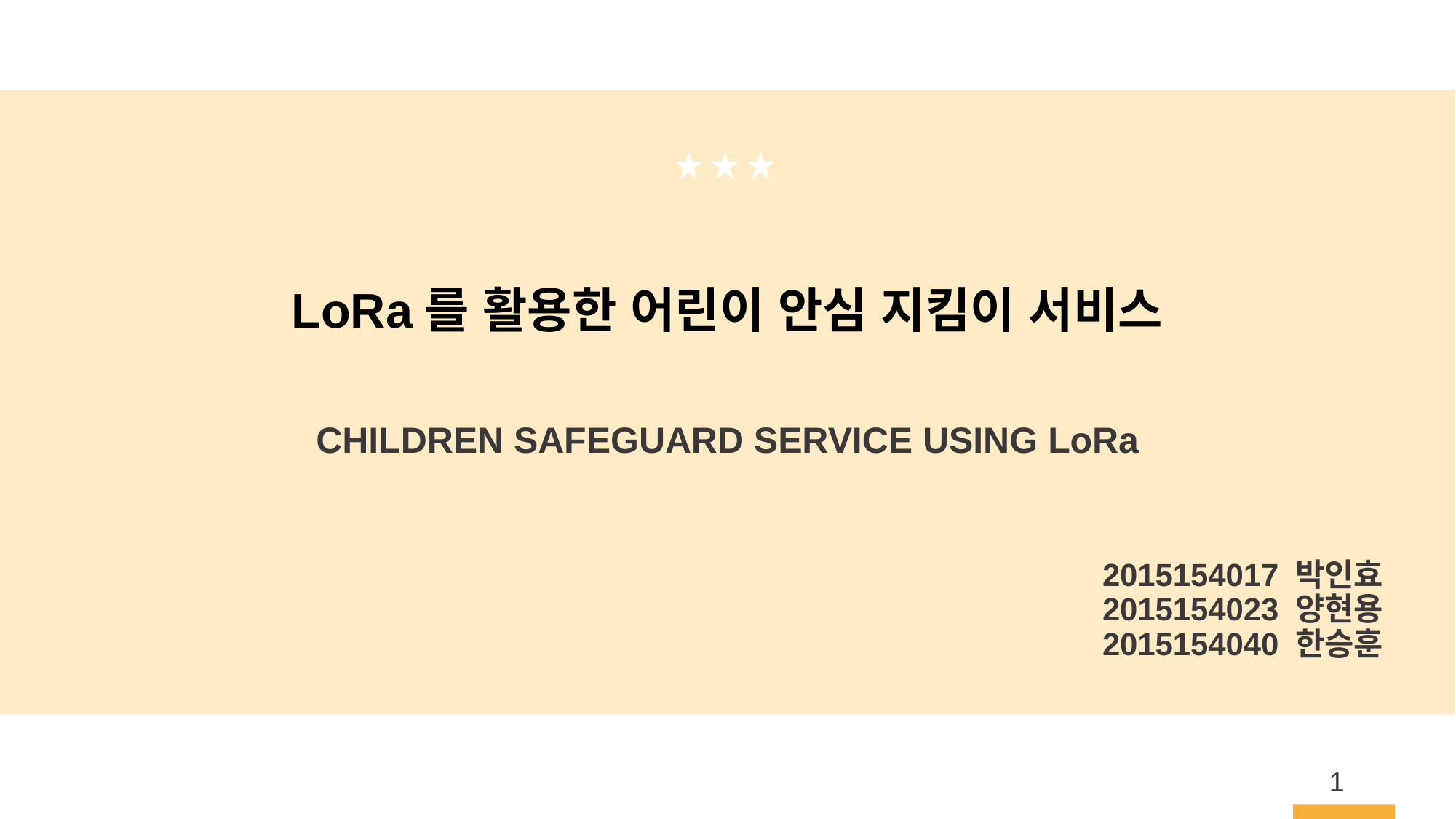

LoRa를 활용한 어린이 안심 지킴이 서비스
# CHILDREN SAFEGUARD SERVICE USING LoRa
2015154017 박인효
2015154023 양현용
2015154040 한승훈
1